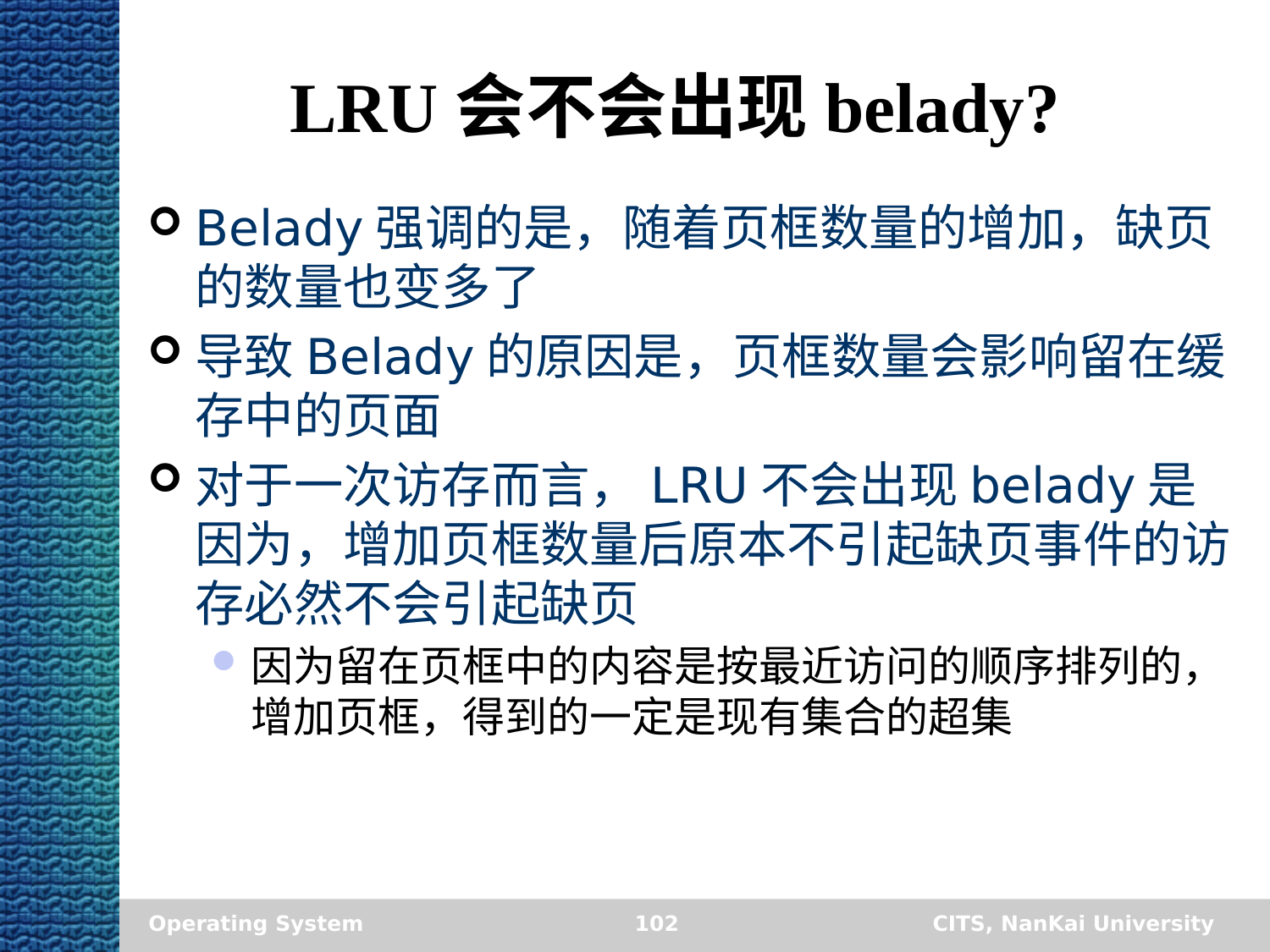

# LRU会不会出现belady?
Belady强调的是，随着页框数量的增加，缺页的数量也变多了
导致Belady的原因是，页框数量会影响留在缓存中的页面
对于一次访存而言，LRU不会出现belady是因为，增加页框数量后原本不引起缺页事件的访存必然不会引起缺页
因为留在页框中的内容是按最近访问的顺序排列的，增加页框，得到的一定是现有集合的超集
Operating System
102
CITS, NanKai University